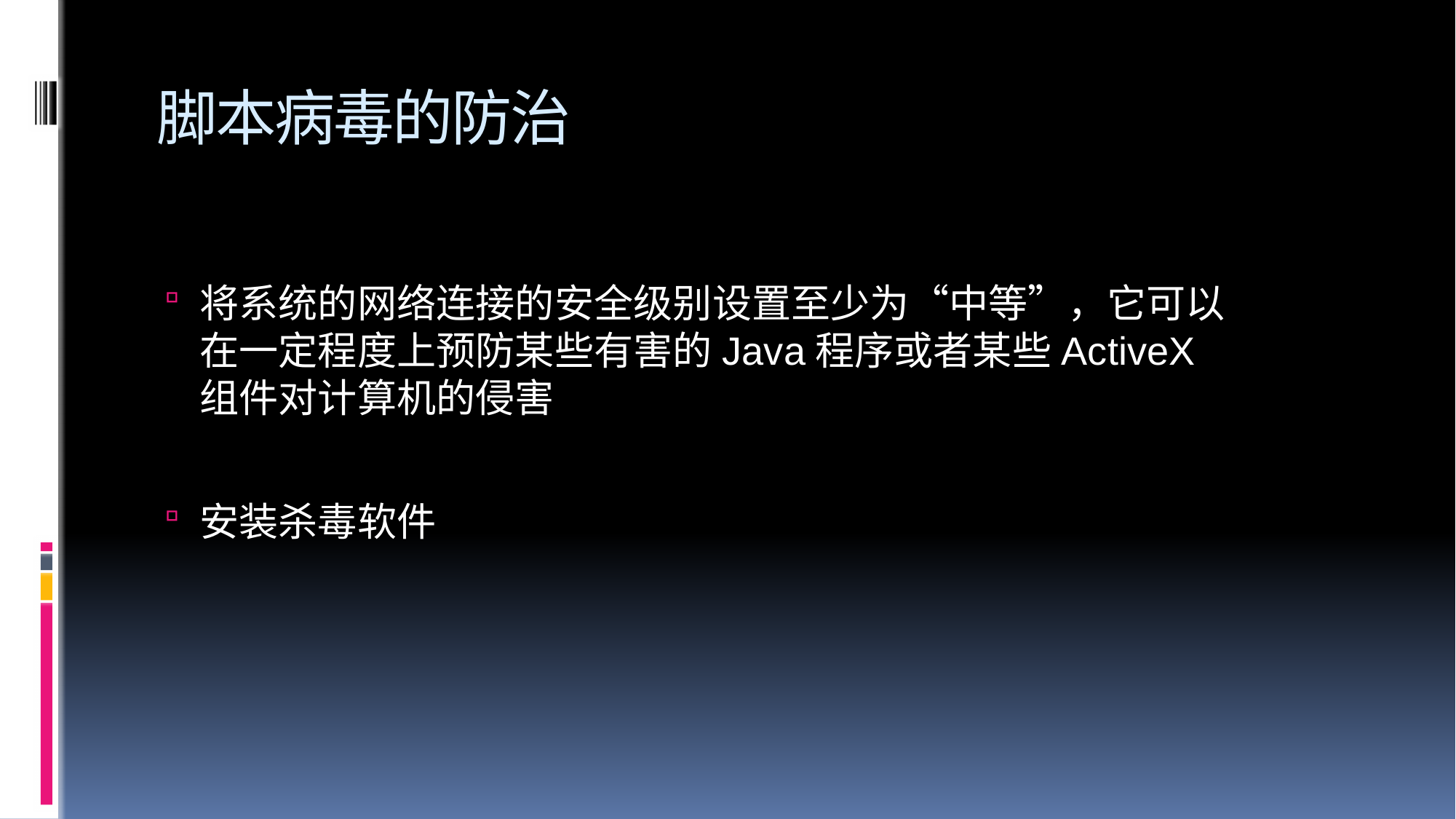

# 脚本病毒的防治
将系统的网络连接的安全级别设置至少为“中等”，它可以在一定程度上预防某些有害的Java程序或者某些ActiveX组件对计算机的侵害

安装杀毒软件